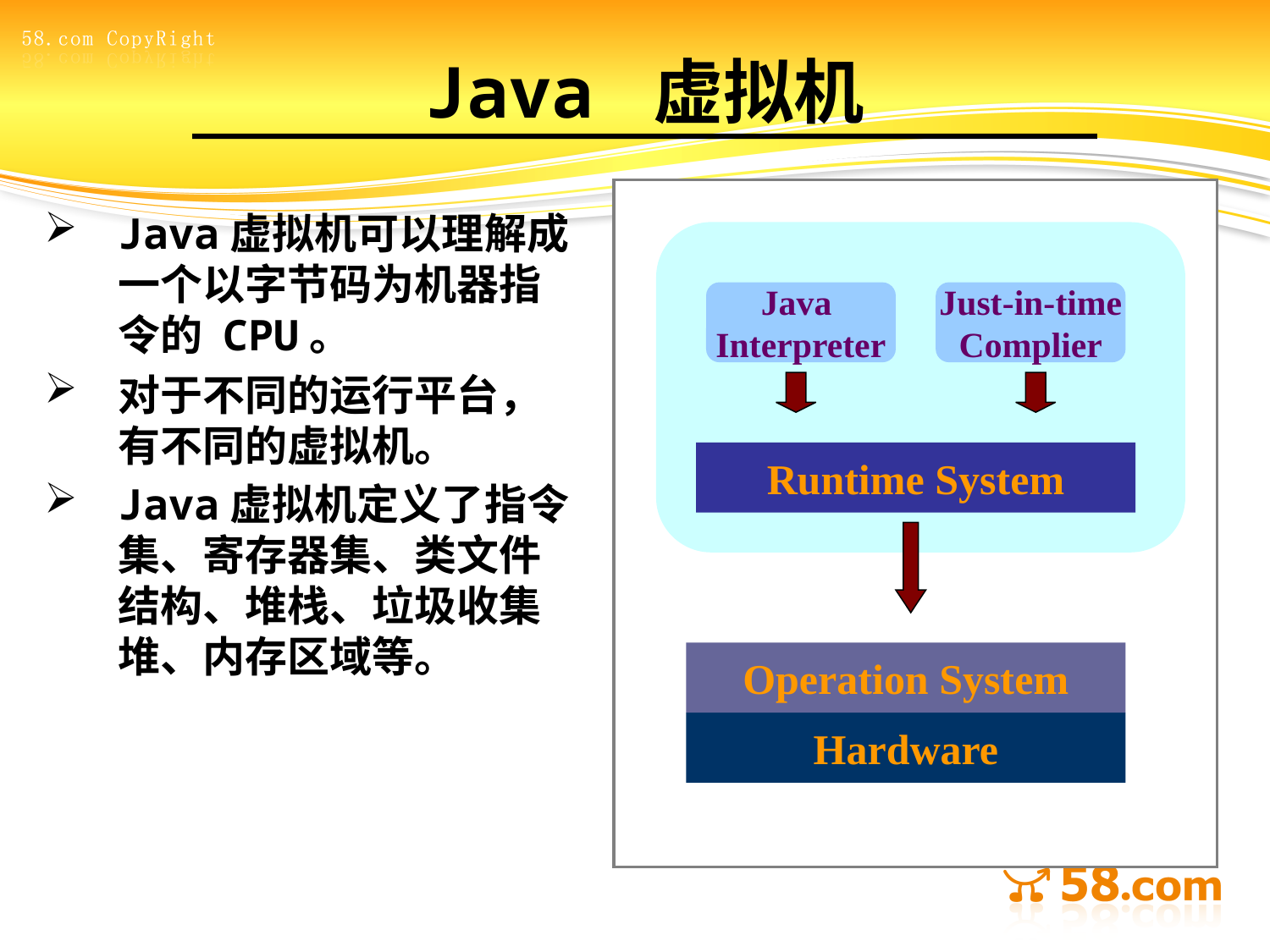

Java 虚拟机

Java虚拟机可以理解成一个以字节码为机器指令的 CPU。
对于不同的运行平台，有不同的虚拟机。
Java虚拟机定义了指令集、寄存器集、类文件结构、堆栈、垃圾收集堆、内存区域等。

Java
Interpreter
Just-in-time
Complier

Runtime System

Operation System
Hardware